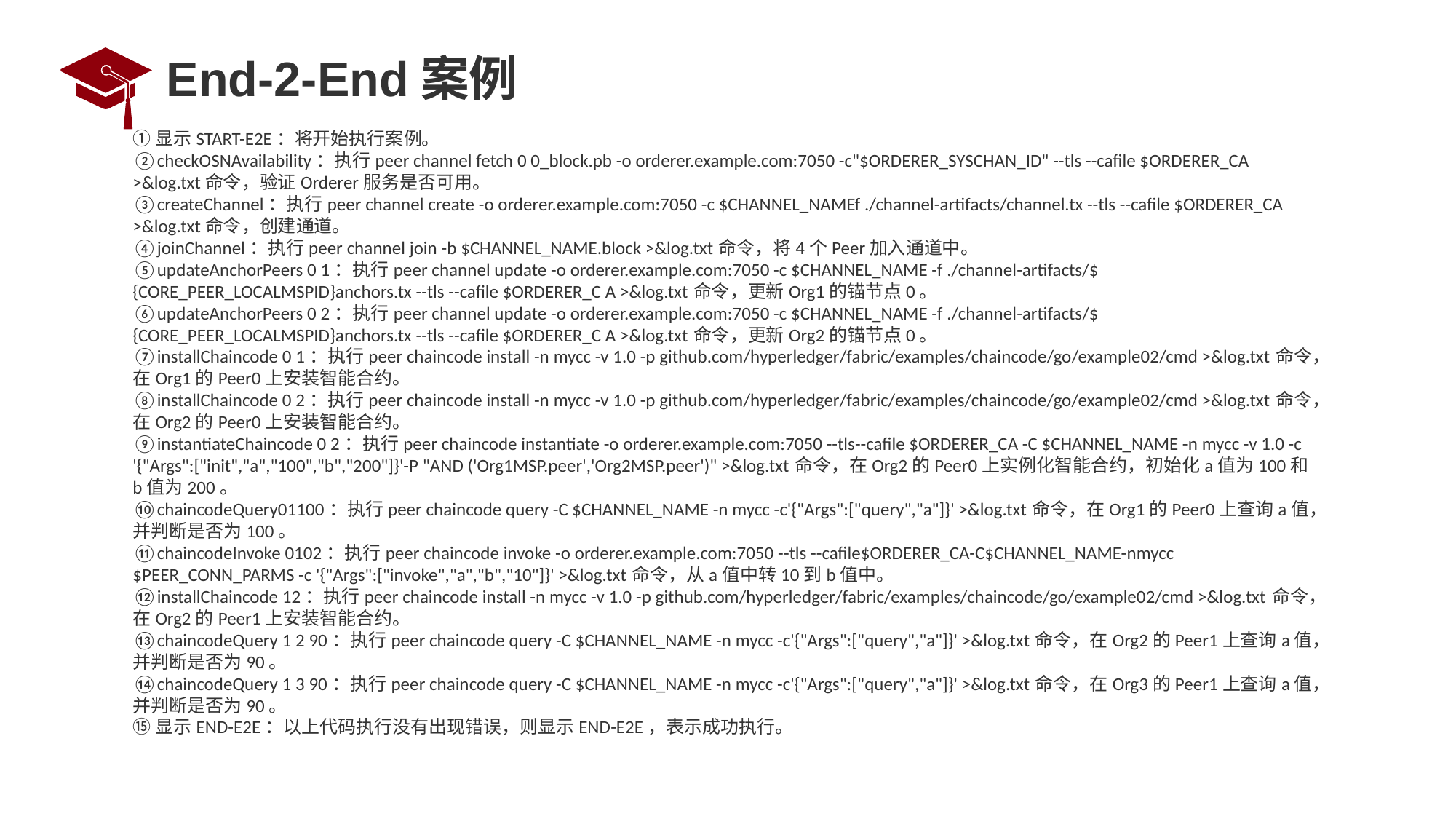

# End-2-End案例
①显示START-E2E：将开始执行案例。
②checkOSNAvailability：执行peer channel fetch 0 0_block.pb -o orderer.example.com:7050 -c"$ORDERER_SYSCHAN_ID" --tls --cafile $ORDERER_CA >&log.txt命令，验证Orderer服务是否可用。
③createChannel：执行peer channel create -o orderer.example.com:7050 -c $CHANNEL_NAMEf ./channel-artifacts/channel.tx --tls --cafile $ORDERER_CA >&log.txt命令，创建通道。
④joinChannel：执行peer channel join -b $CHANNEL_NAME.block >&log.txt命令，将4个Peer加入通道中。
⑤updateAnchorPeers 0 1：执行peer channel update -o orderer.example.com:7050 -c $CHANNEL_NAME -f ./channel-artifacts/${CORE_PEER_LOCALMSPID}anchors.tx --tls --cafile $ORDERER_C A >&log.txt命令，更新Org1的锚节点0。
⑥updateAnchorPeers 0 2：执行peer channel update -o orderer.example.com:7050 -c $CHANNEL_NAME -f ./channel-artifacts/${CORE_PEER_LOCALMSPID}anchors.tx --tls --cafile $ORDERER_C A >&log.txt命令，更新Org2的锚节点0。
⑦installChaincode 0 1：执行peer chaincode install -n mycc -v 1.0 -p github.com/hyperledger/fabric/examples/chaincode/go/example02/cmd >&log.txt命令，在Org1的Peer0上安装智能合约。
⑧installChaincode 0 2：执行peer chaincode install -n mycc -v 1.0 -p github.com/hyperledger/fabric/examples/chaincode/go/example02/cmd >&log.txt命令，在Org2的Peer0上安装智能合约。
⑨instantiateChaincode 0 2：执行peer chaincode instantiate -o orderer.example.com:7050 --tls--cafile $ORDERER_CA -C $CHANNEL_NAME -n mycc -v 1.0 -c '{"Args":["init","a","100","b","200"]}'-P "AND ('Org1MSP.peer','Org2MSP.peer')" >&log.txt命令，在Org2的Peer0上实例化智能合约，初始化a值为100和b值为200。
⑩chaincodeQuery01100：执行peer chaincode query -C $CHANNEL_NAME -n mycc -c'{"Args":["query","a"]}' >&log.txt命令，在Org1的Peer0上查询a值，并判断是否为100。
⑪chaincodeInvoke 0102：执行peer chaincode invoke -o orderer.example.com:7050 --tls --cafile$ORDERER_CA-C$CHANNEL_NAME-nmycc $PEER_CONN_PARMS -c '{"Args":["invoke","a","b","10"]}' >&log.txt命令，从a值中转10到b值中。
⑫installChaincode 12：执行peer chaincode install -n mycc -v 1.0 -p github.com/hyperledger/fabric/examples/chaincode/go/example02/cmd >&log.txt命令，在Org2的Peer1上安装智能合约。
⑬chaincodeQuery 1 2 90：执行peer chaincode query -C $CHANNEL_NAME -n mycc -c'{"Args":["query","a"]}' >&log.txt命令，在Org2的Peer1上查询a值，并判断是否为90。
⑭chaincodeQuery 1 3 90：执行peer chaincode query -C $CHANNEL_NAME -n mycc -c'{"Args":["query","a"]}' >&log.txt命令，在Org3的Peer1上查询a值，并判断是否为90。
⑮显示END-E2E：以上代码执行没有出现错误，则显示END-E2E，表示成功执行。